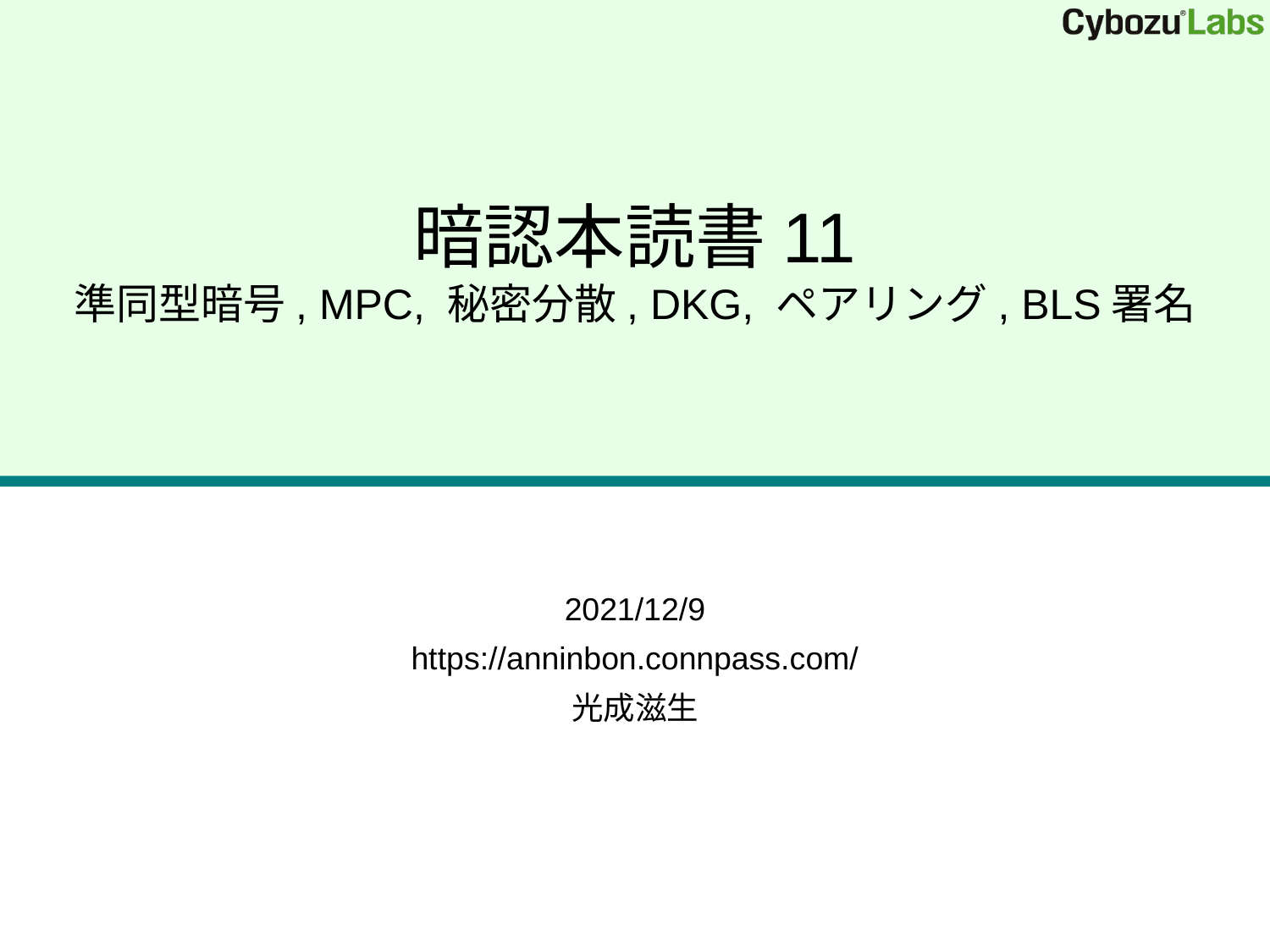

# 暗認本読書11 準同型暗号, MPC, 秘密分散, DKG, ペアリング, BLS署名
2021/12/9
https://anninbon.connpass.com/
光成滋生